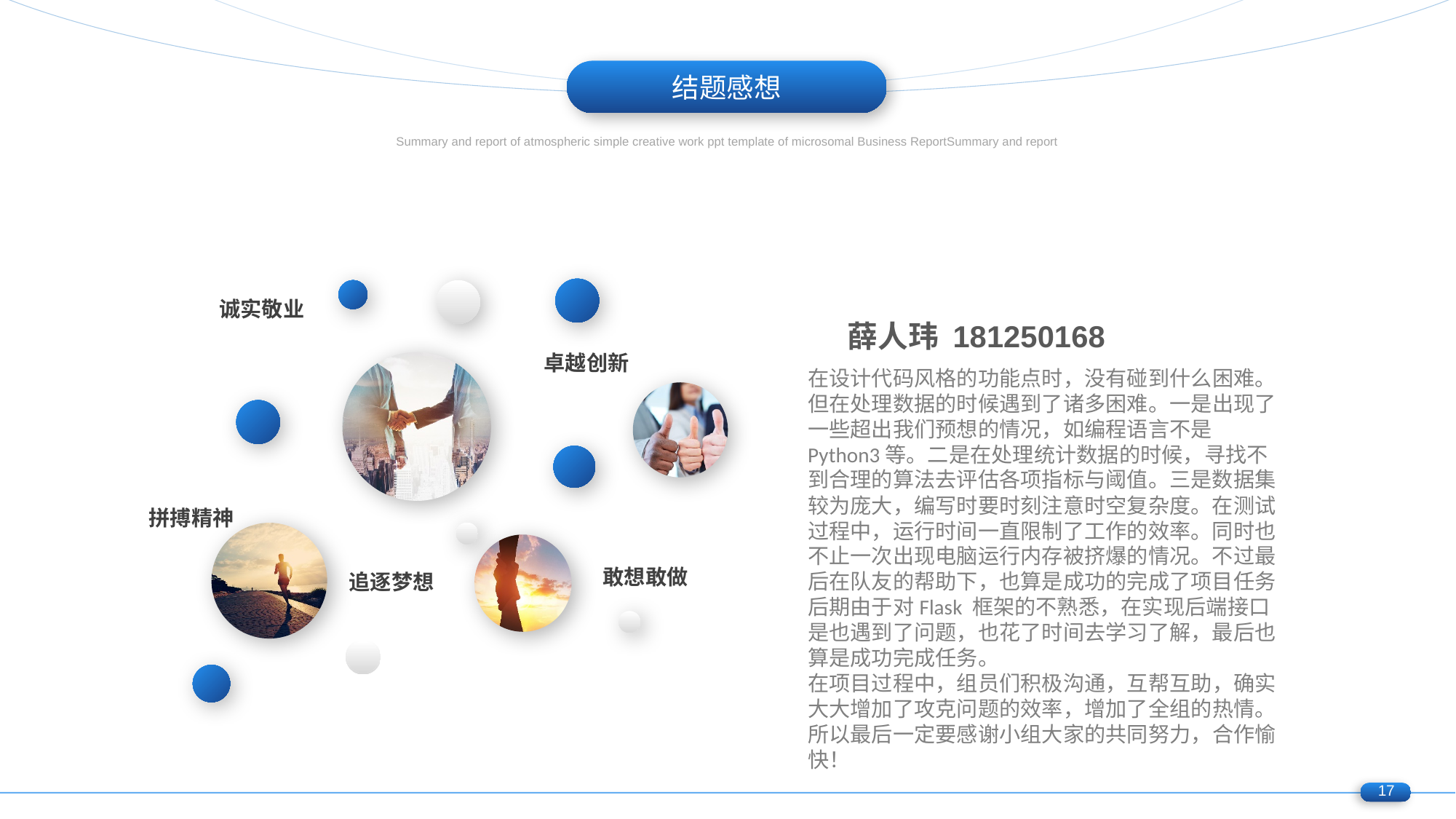

结题感想

诚实敬业
薛人玮 181250168
卓越创新

在设计代码风格的功能点时，没有碰到什么困难。但在处理数据的时候遇到了诸多困难。一是出现了一些超出我们预想的情况，如编程语言不是Python3等。二是在处理统计数据的时候，寻找不到合理的算法去评估各项指标与阈值。三是数据集较为庞大，编写时要时刻注意时空复杂度。在测试过程中，运行时间一直限制了工作的效率。同时也不止一次出现电脑运行内存被挤爆的情况。不过最后在队友的帮助下，也算是成功的完成了项目任务
后期由于对Flask 框架的不熟悉，在实现后端接口是也遇到了问题，也花了时间去学习了解，最后也算是成功完成任务。
在项目过程中，组员们积极沟通，互帮互助，确实大大增加了攻克问题的效率，增加了全组的热情。所以最后一定要感谢小组大家的共同努力，合作愉快！

拼搏精神

敢想敢做
追逐梦想